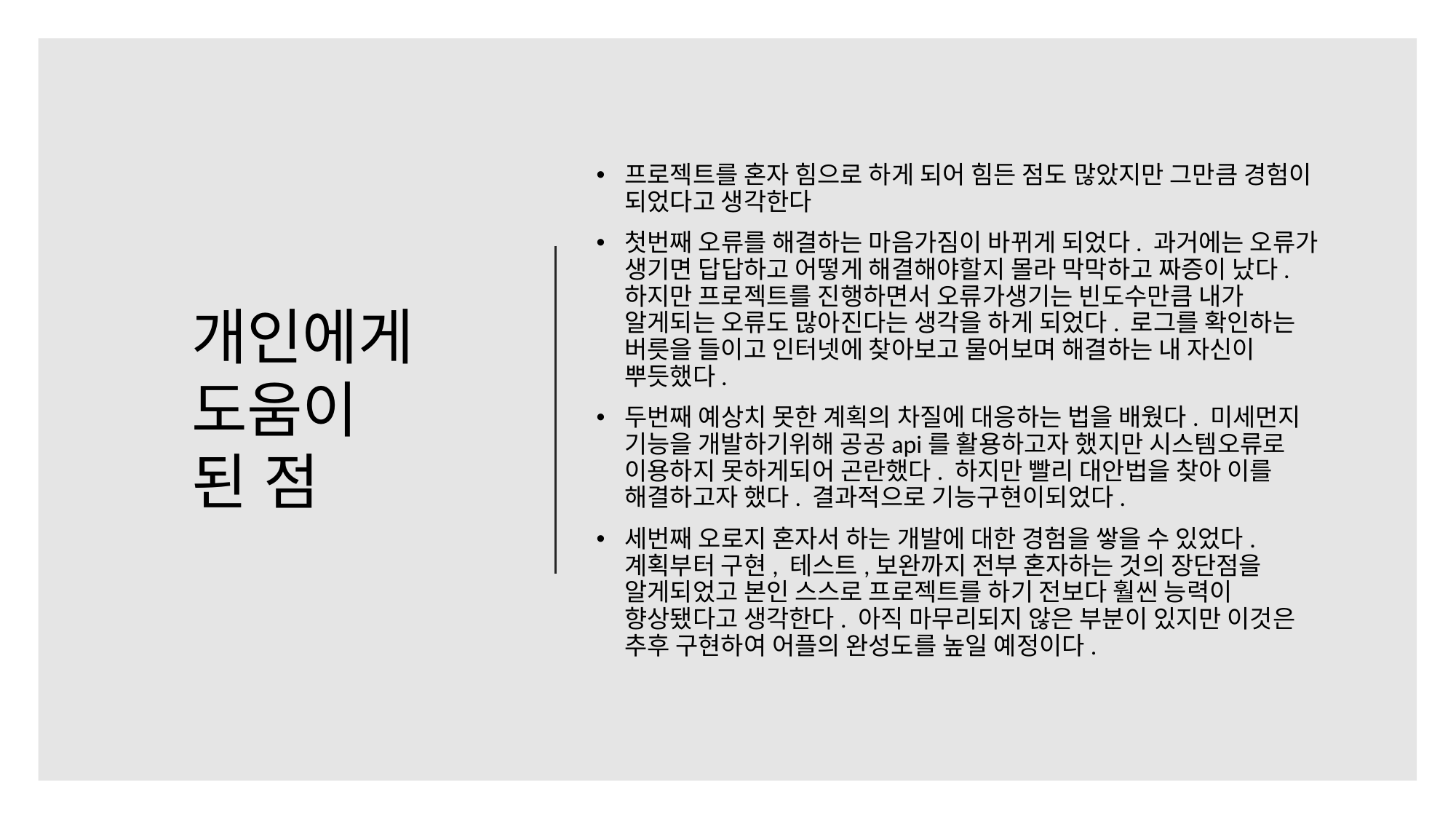

프로젝트를 혼자 힘으로 하게 되어 힘든 점도 많았지만 그만큼 경험이 되었다고 생각한다
첫번째 오류를 해결하는 마음가짐이 바뀌게 되었다. 과거에는 오류가 생기면 답답하고 어떻게 해결해야할지 몰라 막막하고 짜증이 났다. 하지만 프로젝트를 진행하면서 오류가생기는 빈도수만큼 내가 알게되는 오류도 많아진다는 생각을 하게 되었다. 로그를 확인하는 버릇을 들이고 인터넷에 찾아보고 물어보며 해결하는 내 자신이 뿌듯했다.
두번째 예상치 못한 계획의 차질에 대응하는 법을 배웠다. 미세먼지 기능을 개발하기위해 공공api를 활용하고자 했지만 시스템오류로 이용하지 못하게되어 곤란했다. 하지만 빨리 대안법을 찾아 이를 해결하고자 했다. 결과적으로 기능구현이되었다.
세번째 오로지 혼자서 하는 개발에 대한 경험을 쌓을 수 있었다. 계획부터 구현, 테스트,보완까지 전부 혼자하는 것의 장단점을 알게되었고 본인 스스로 프로젝트를 하기 전보다 훨씬 능력이 향상됐다고 생각한다. 아직 마무리되지 않은 부분이 있지만 이것은 추후 구현하여 어플의 완성도를 높일 예정이다.
개인에게
도움이
된 점